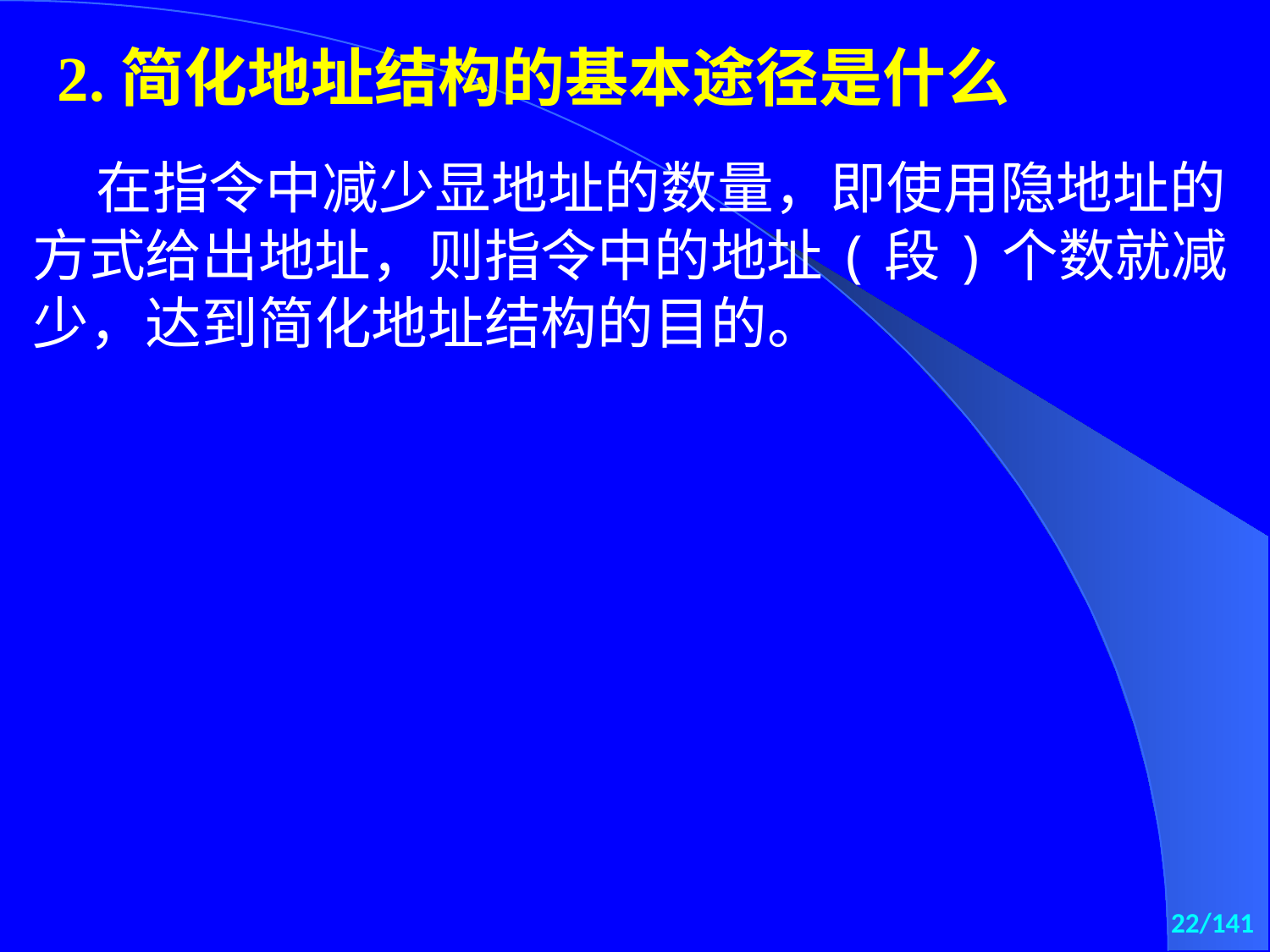

2.简化地址结构的基本途径是什么
在指令中减少显地址的数量，即使用隐地址的方式给出地址，则指令中的地址(段)个数就减少，达到简化地址结构的目的。
22/141